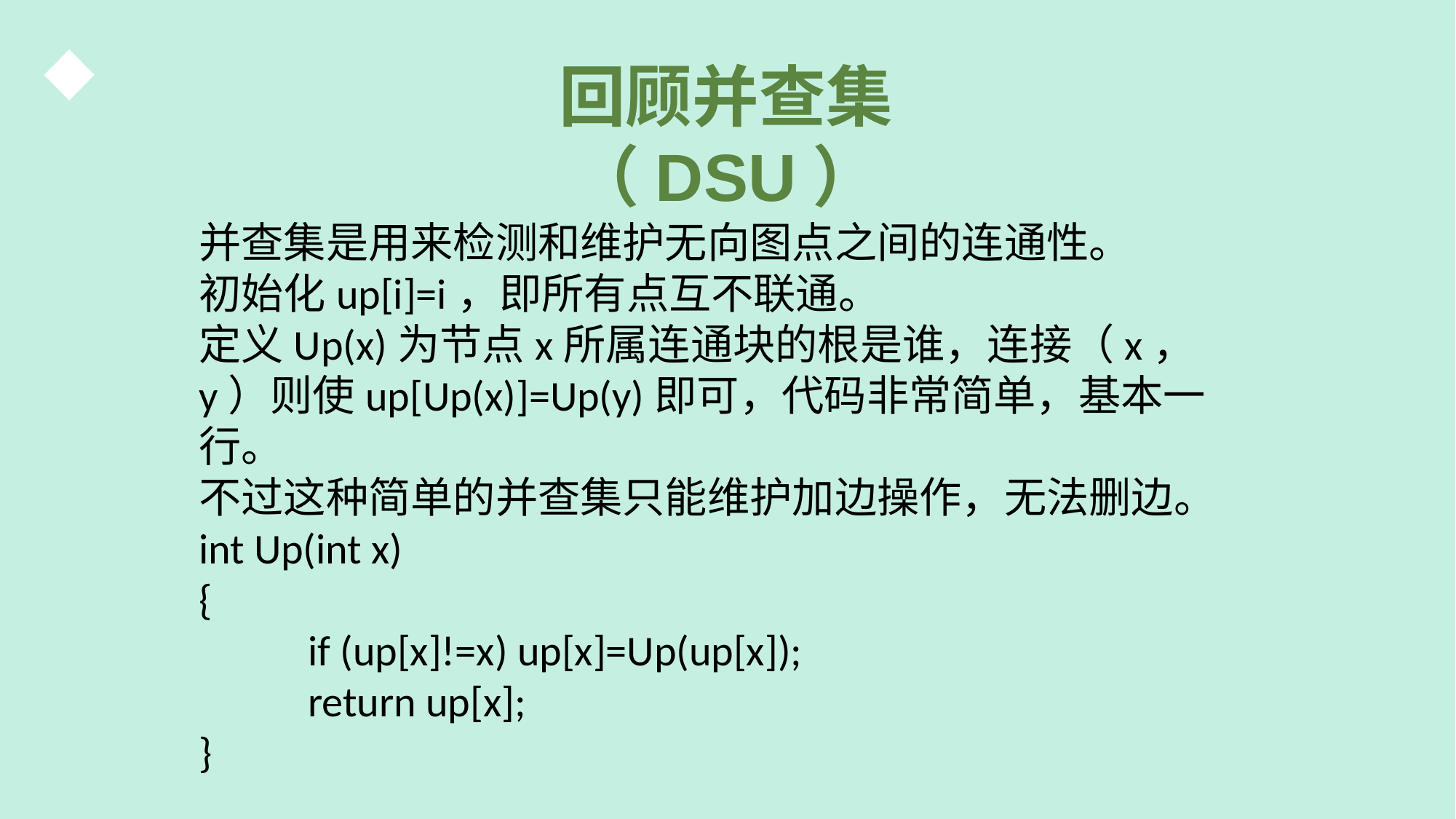

回顾并查集（DSU）
并查集是用来检测和维护无向图点之间的连通性。
初始化up[i]=i，即所有点互不联通。
定义Up(x)为节点x所属连通块的根是谁，连接（x，y）则使up[Up(x)]=Up(y)即可，代码非常简单，基本一行。
不过这种简单的并查集只能维护加边操作，无法删边。
int Up(int x)
{
	if (up[x]!=x) up[x]=Up(up[x]);
	return up[x];
}